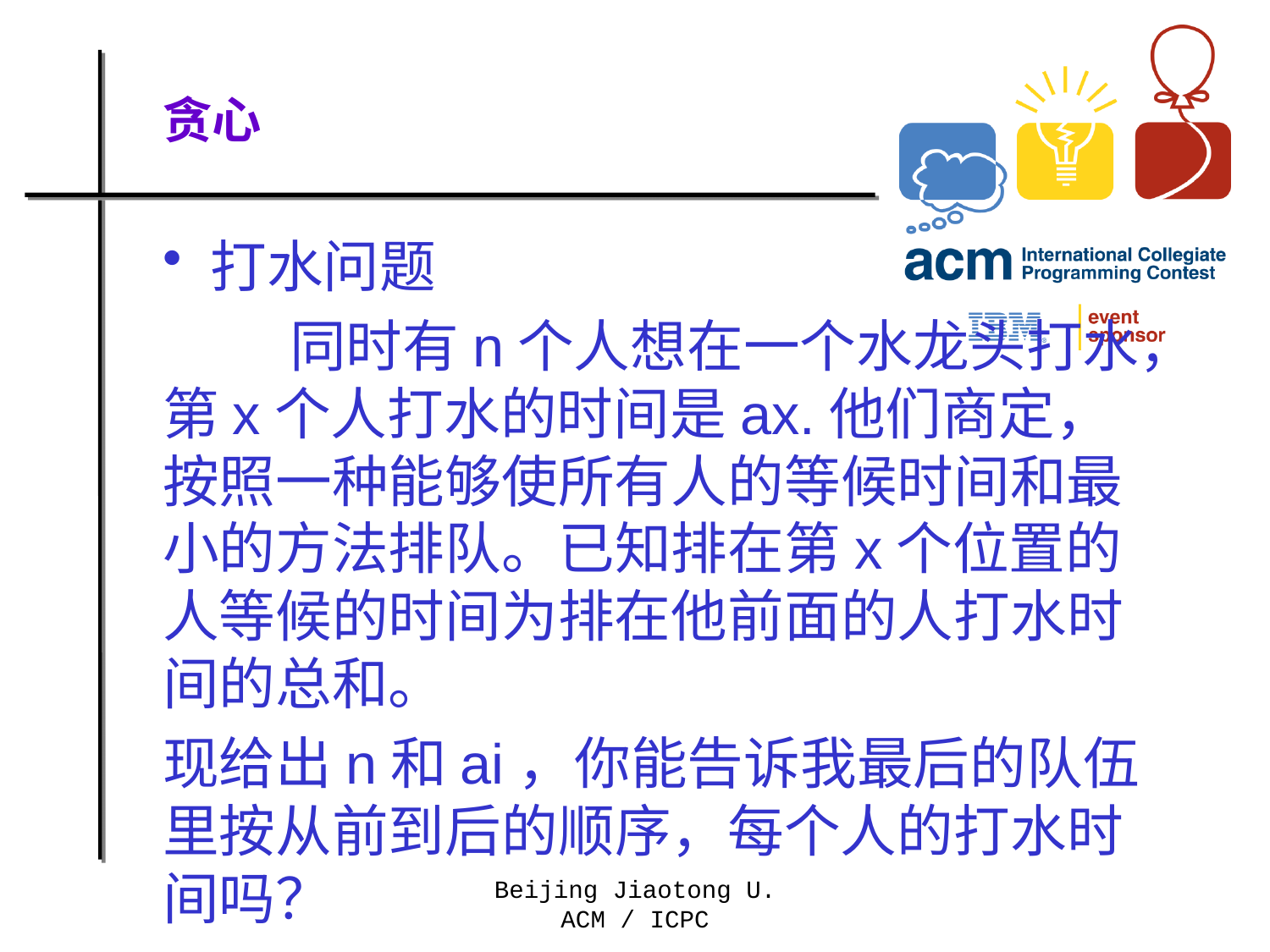

# 贪心
打水问题
	同时有n个人想在一个水龙头打水，第x个人打水的时间是ax.他们商定，按照一种能够使所有人的等候时间和最小的方法排队。已知排在第x个位置的人等候的时间为排在他前面的人打水时间的总和。
现给出n和ai，你能告诉我最后的队伍里按从前到后的顺序，每个人的打水时间吗？